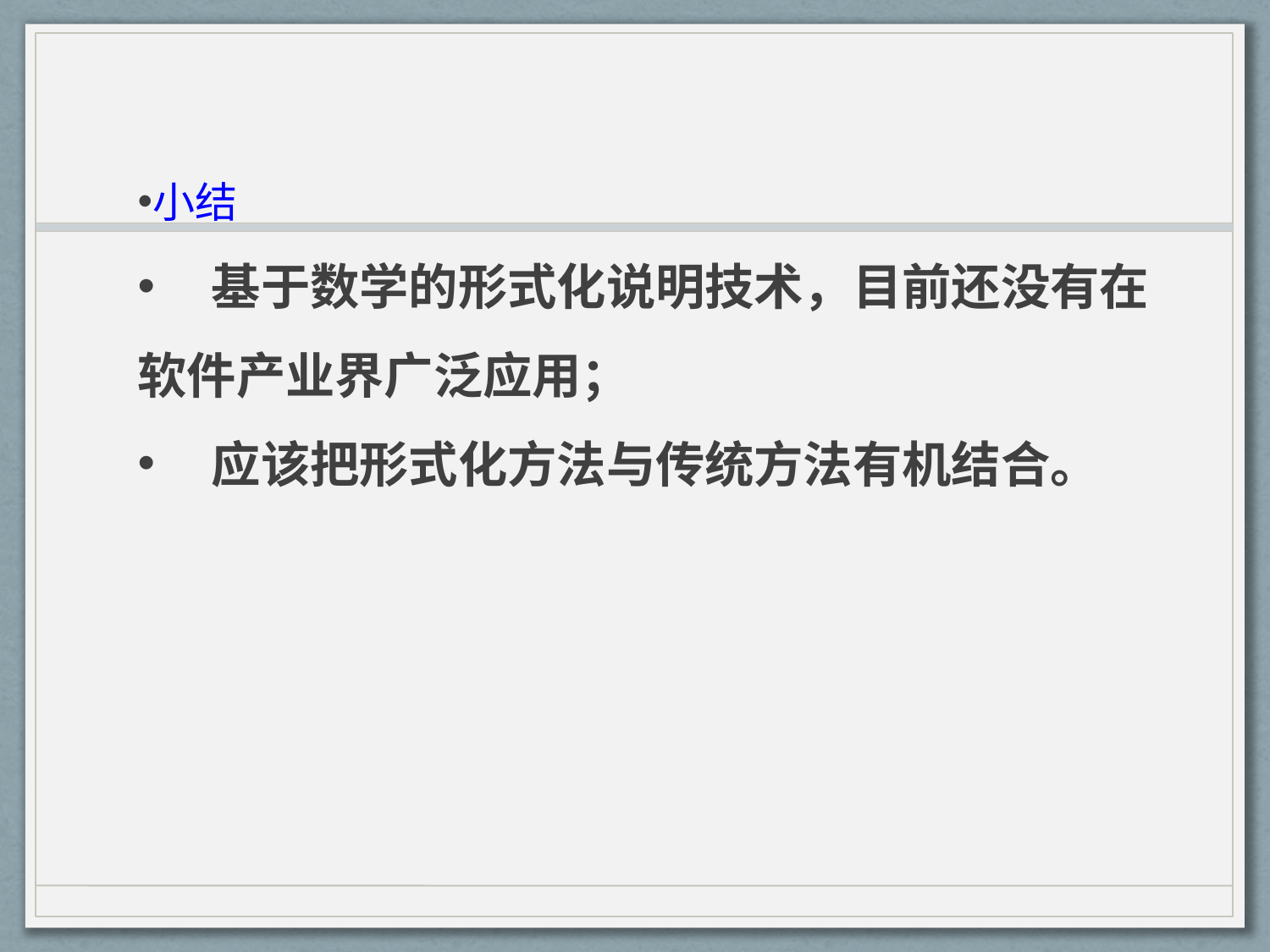

小结
    基于数学的形式化说明技术，目前还没有在软件产业界广泛应用；
    应该把形式化方法与传统方法有机结合。